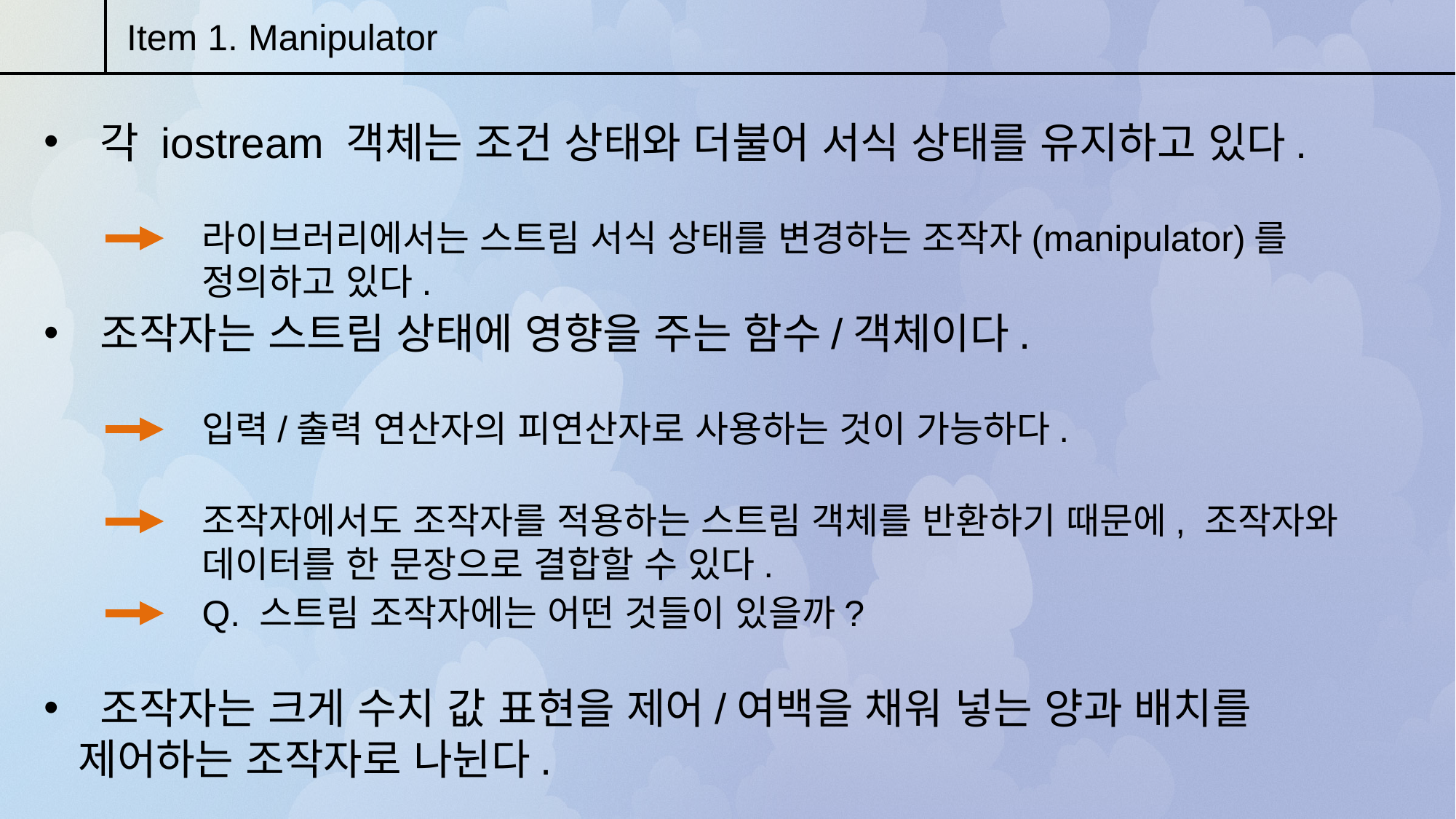

Item 1. Manipulator
 각 iostream 객체는 조건 상태와 더불어 서식 상태를 유지하고 있다.
라이브러리에서는 스트림 서식 상태를 변경하는 조작자(manipulator)를 정의하고 있다.
 조작자는 스트림 상태에 영향을 주는 함수/객체이다.
입력/출력 연산자의 피연산자로 사용하는 것이 가능하다.
조작자에서도 조작자를 적용하는 스트림 객체를 반환하기 때문에, 조작자와 데이터를 한 문장으로 결합할 수 있다.
Q. 스트림 조작자에는 어떤 것들이 있을까?
 조작자는 크게 수치 값 표현을 제어/여백을 채워 넣는 양과 배치를 제어하는 조작자로 나뉜다.